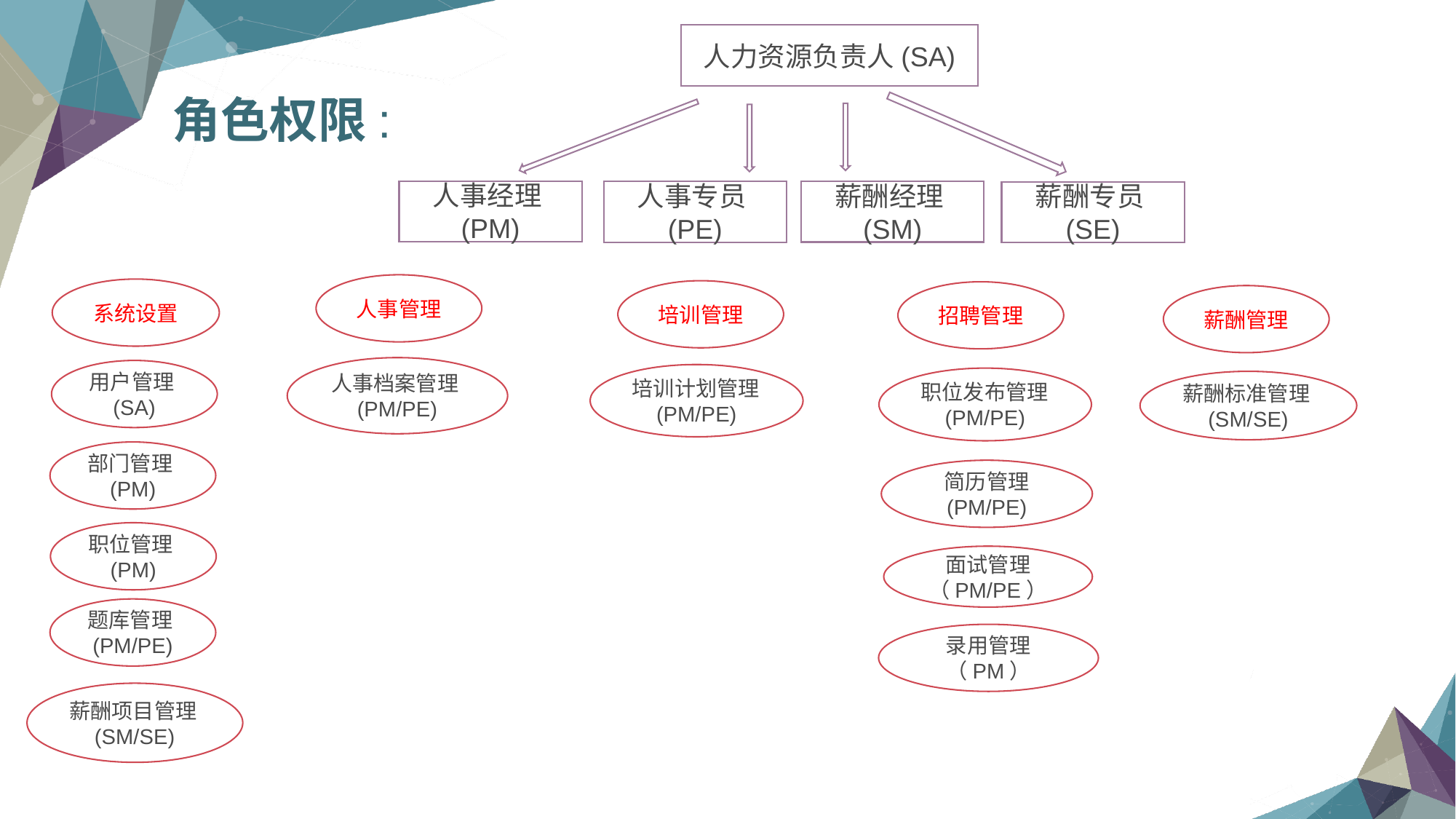

人力资源负责人(SA)

角色权限:

人事经理(PM)
薪酬经理(SM)
人事专员(PE)
薪酬专员(SE)
人事管理
系统设置
培训管理
招聘管理
薪酬管理
人事档案管理(PM/PE)
用户管理(SA)
培训计划管理(PM/PE)
职位发布管理(PM/PE)
薪酬标准管理(SM/SE)
部门管理(PM)
简历管理
(PM/PE)
职位管理(PM)
面试管理
（PM/PE）
题库管理(PM/PE)
录用管理
（PM）
薪酬项目管理(SM/SE)